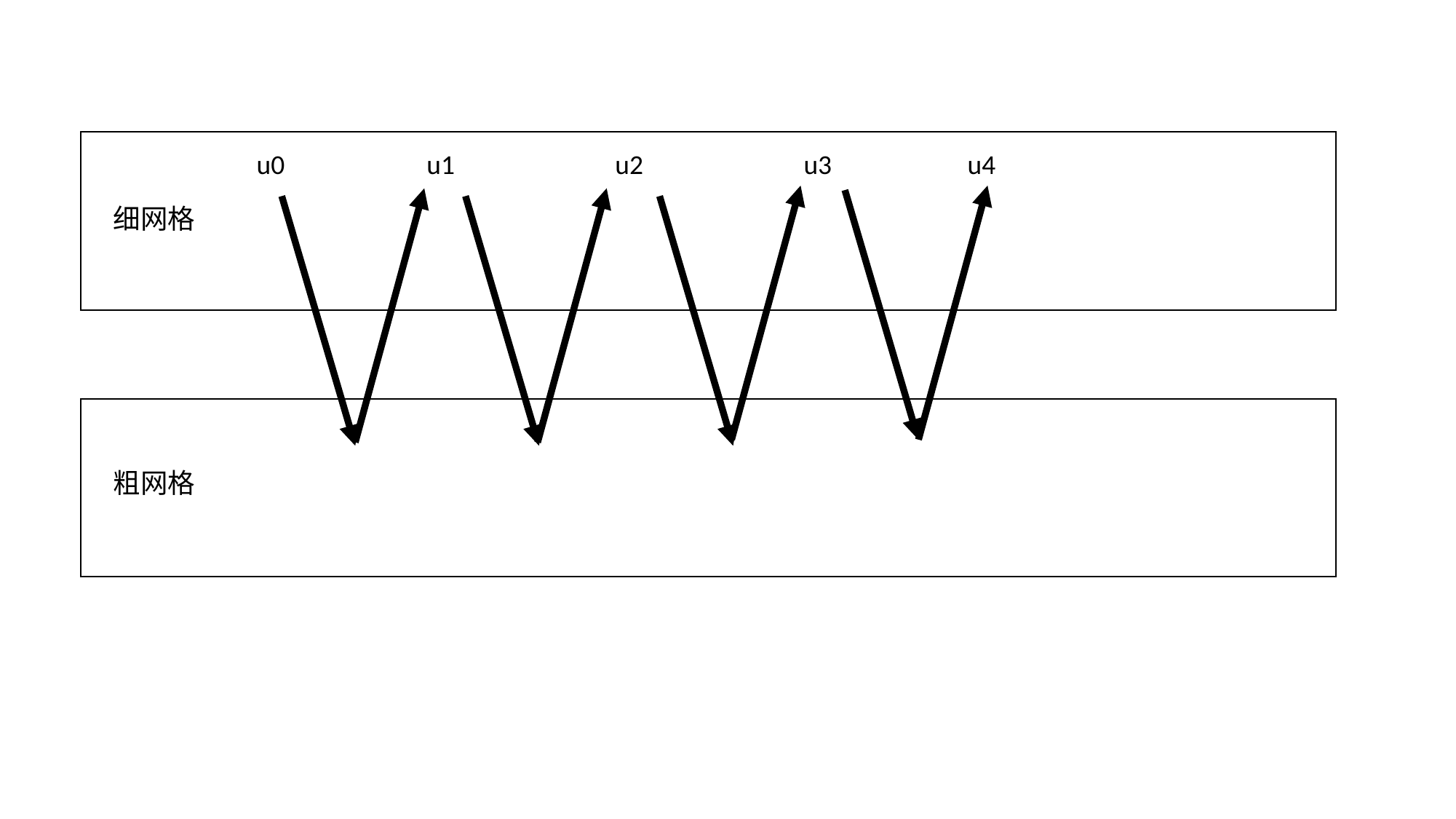

u0                       u1                          u2                          u3                      u4
细网格
粗网格